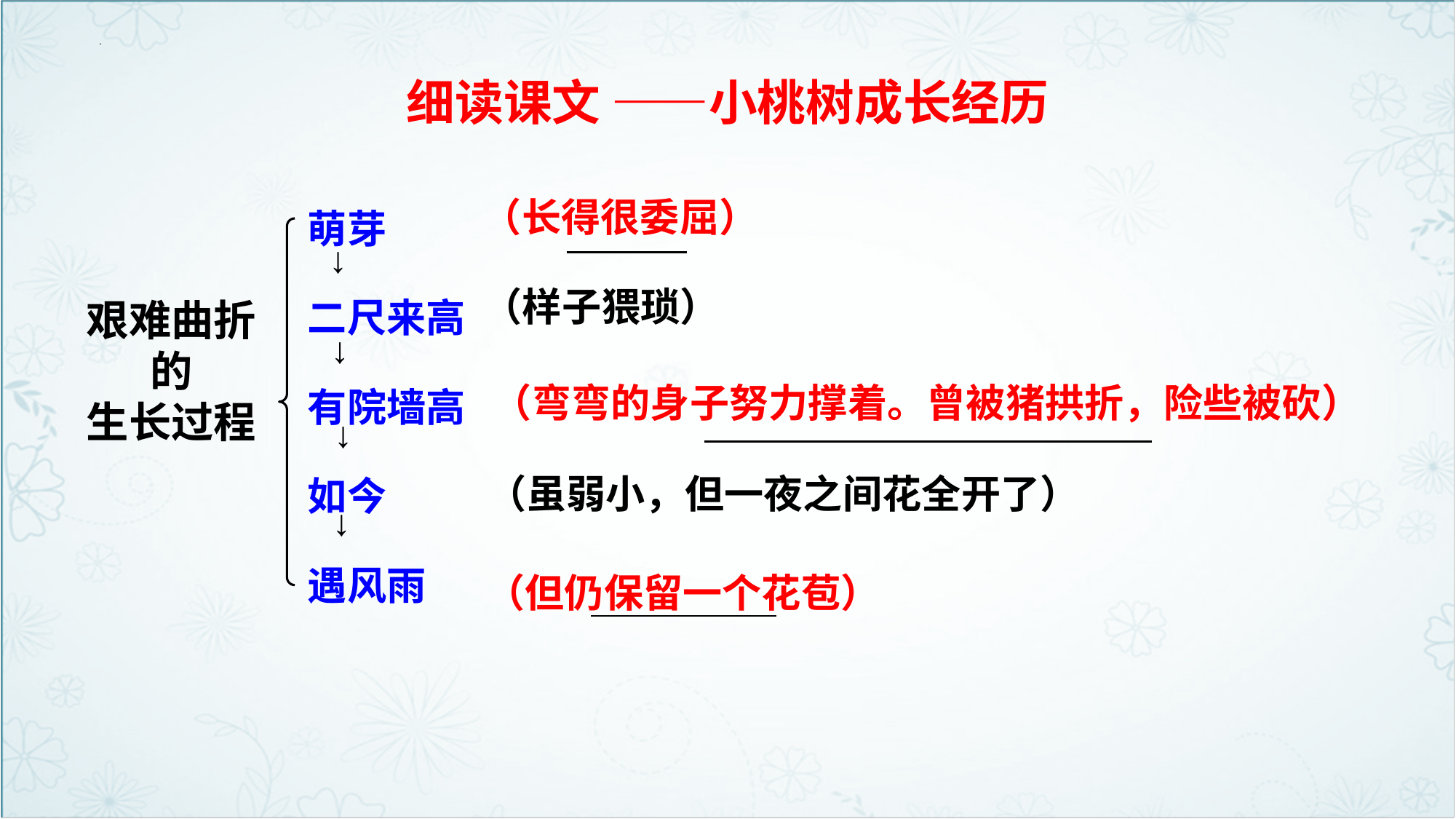

# 细读课文 ——小桃树成长经历
萌芽
二尺来高
有院墙高
如今
遇风雨

（长得很委屈）

→
（样子猥琐）
艰难曲折的
生长过程
→

（弯弯的身子努力撑着。曾被猪拱折，险些被砍）
→
（虽弱小，但一夜之间花全开了）
→
（但仍保留一个花苞）